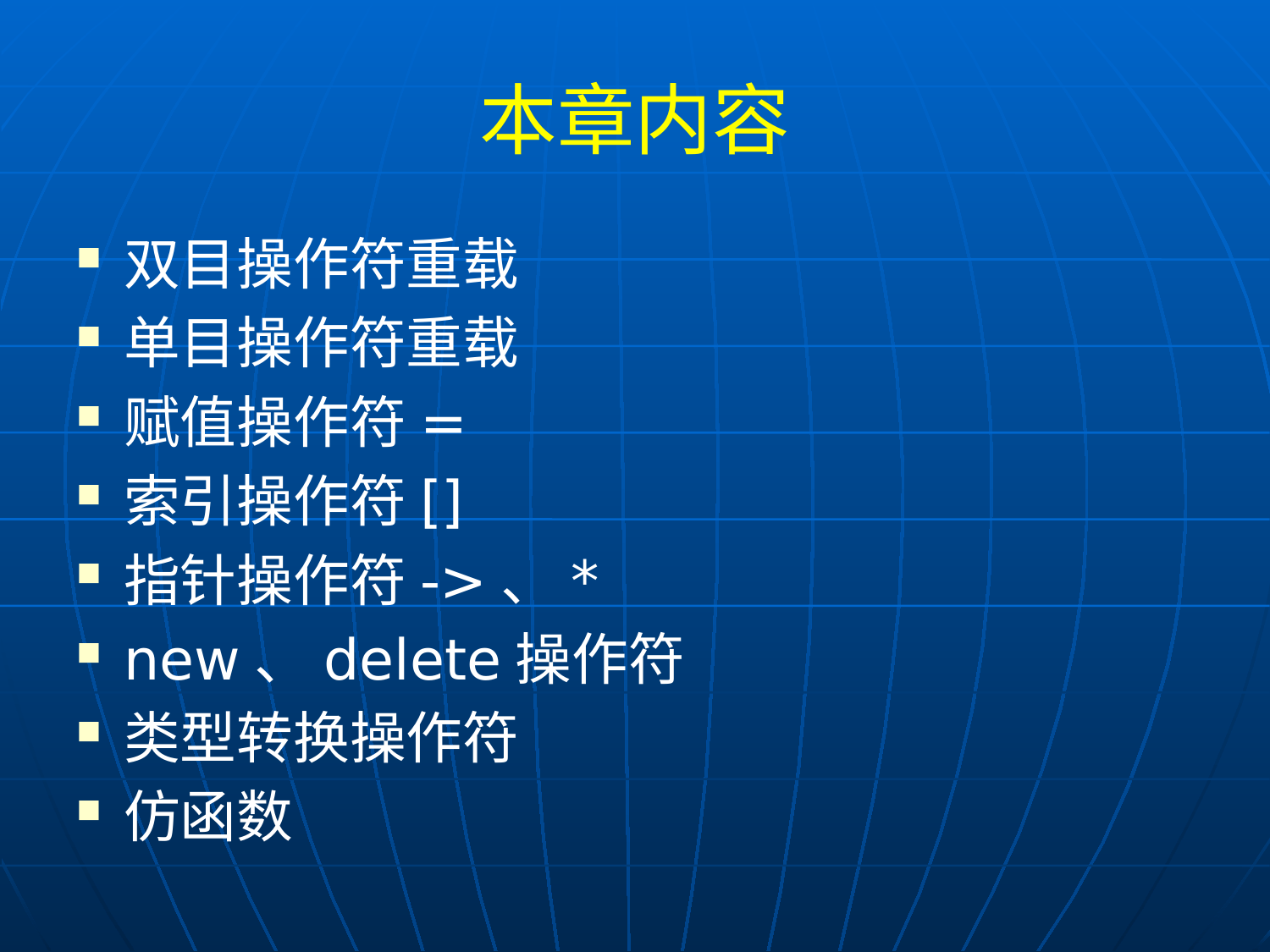

# 本章内容
双目操作符重载
单目操作符重载
赋值操作符=
索引操作符[]
指针操作符->、*
new、delete操作符
类型转换操作符
仿函数